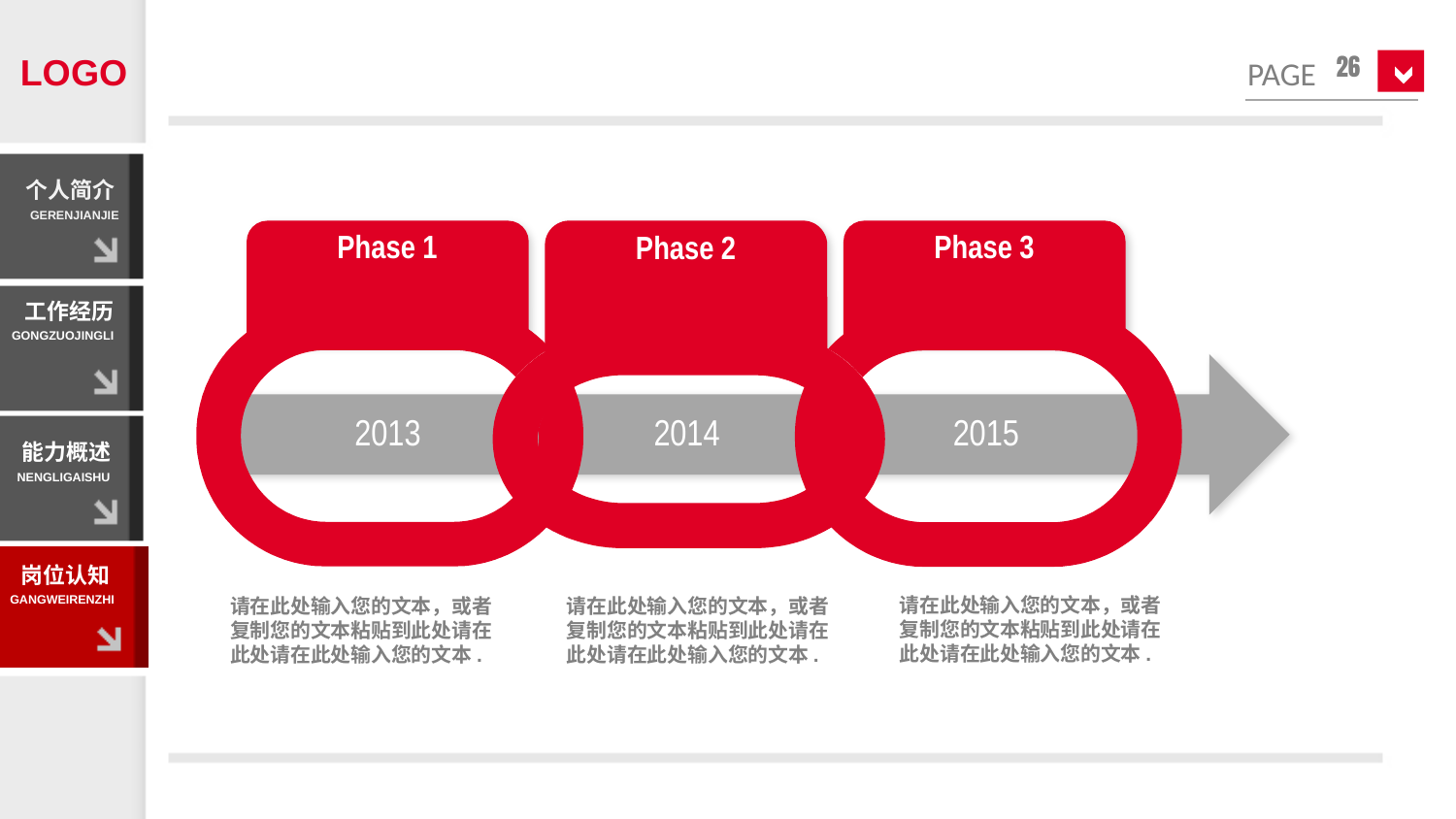

LOGO
26
个人简介
GERENJIANJIE
Phase 1
Phase 2
Phase 3
工作经历
GONGZUOJINGLI

2013
2014
2015
能力概述
NENGLIGAISHU
岗位认知
GANGWEIRENZHI
请在此处输入您的文本，或者复制您的文本粘贴到此处请在此处请在此处输入您的文本.
请在此处输入您的文本，或者复制您的文本粘贴到此处请在此处请在此处输入您的文本.
请在此处输入您的文本，或者复制您的文本粘贴到此处请在此处请在此处输入您的文本.